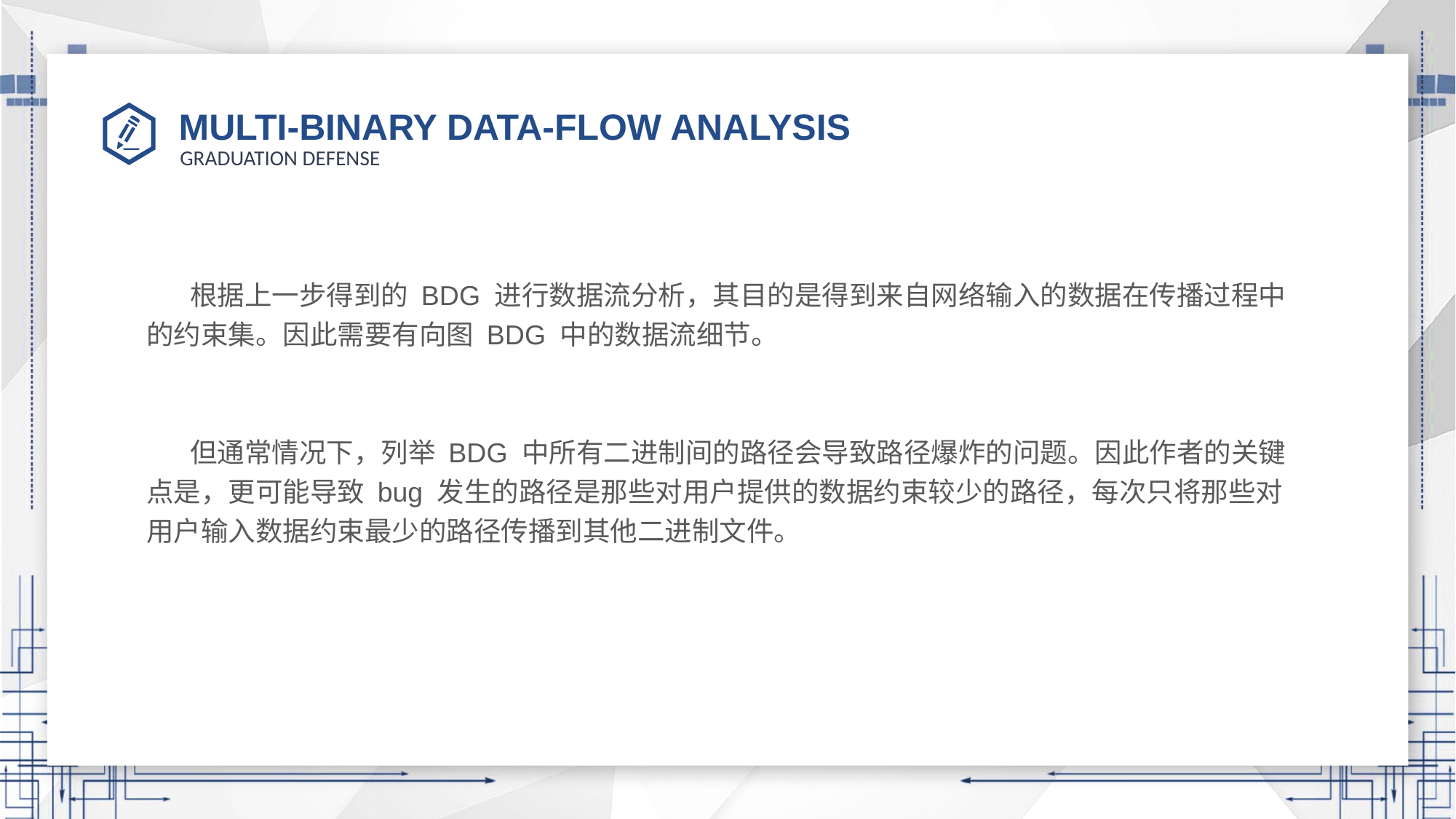

# MULTI-BINARY DATA-FLOW ANALYSIS
      根据上一步得到的 BDG 进行数据流分析，其目的是得到来自网络输入的数据在传播过程中的约束集。因此需要有向图 BDG 中的数据流细节。

      但通常情况下，列举 BDG 中所有二进制间的路径会导致路径爆炸的问题。因此作者的关键点是，更可能导致 bug 发生的路径是那些对用户提供的数据约束较少的路径，每次只将那些对用户输入数据约束最少的路径传播到其他二进制文件。